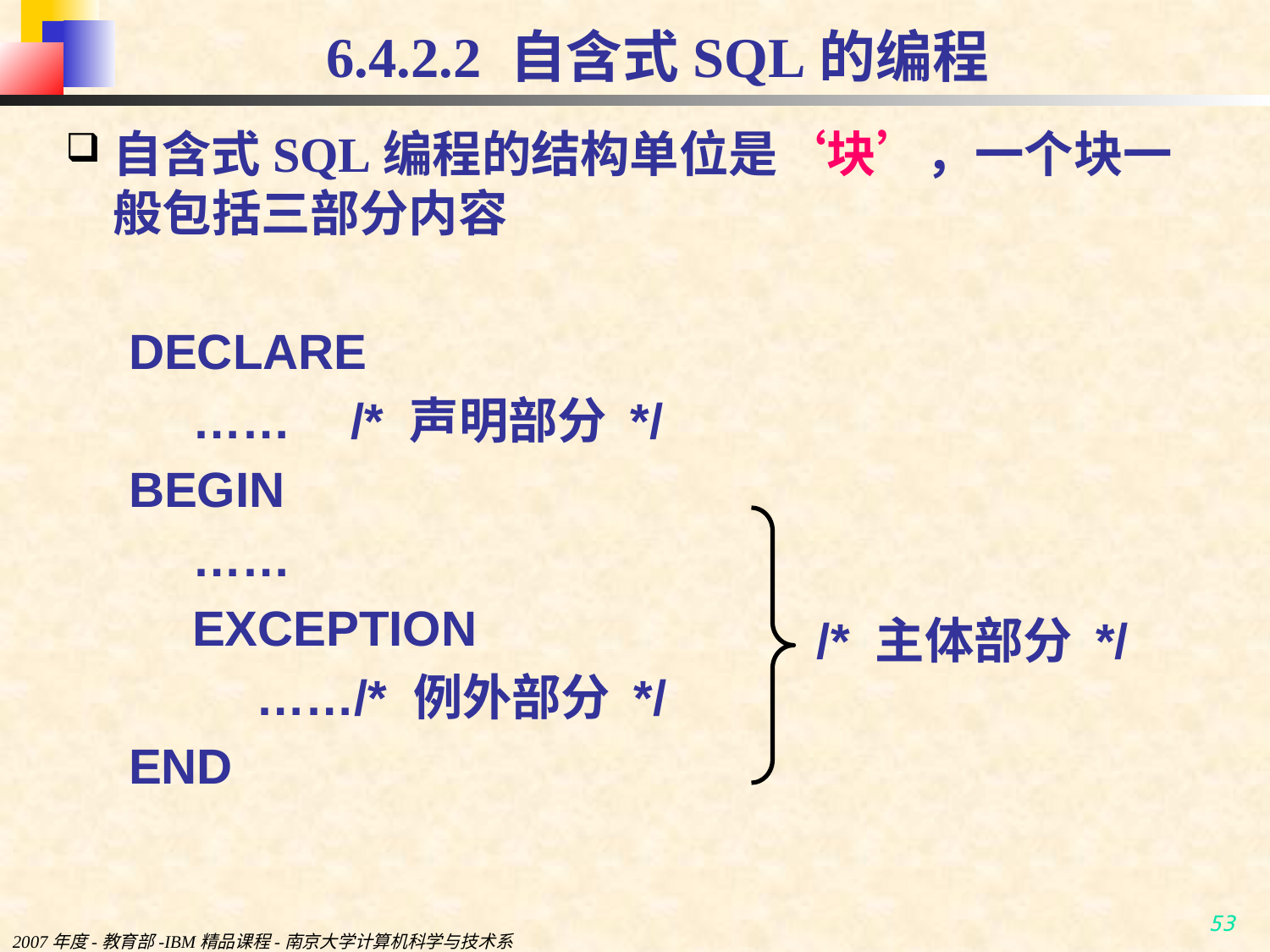

# 6.4.2.2 自含式SQL的编程
自含式SQL编程的结构单位是‘块’，一个块一般包括三部分内容

DECLARE
……	/* 声明部分 */
BEGIN
……
EXCEPTION
……/* 例外部分 */
END

/* 主体部分 */
53
2007年度-教育部-IBM精品课程-南京大学计算机科学与技术系